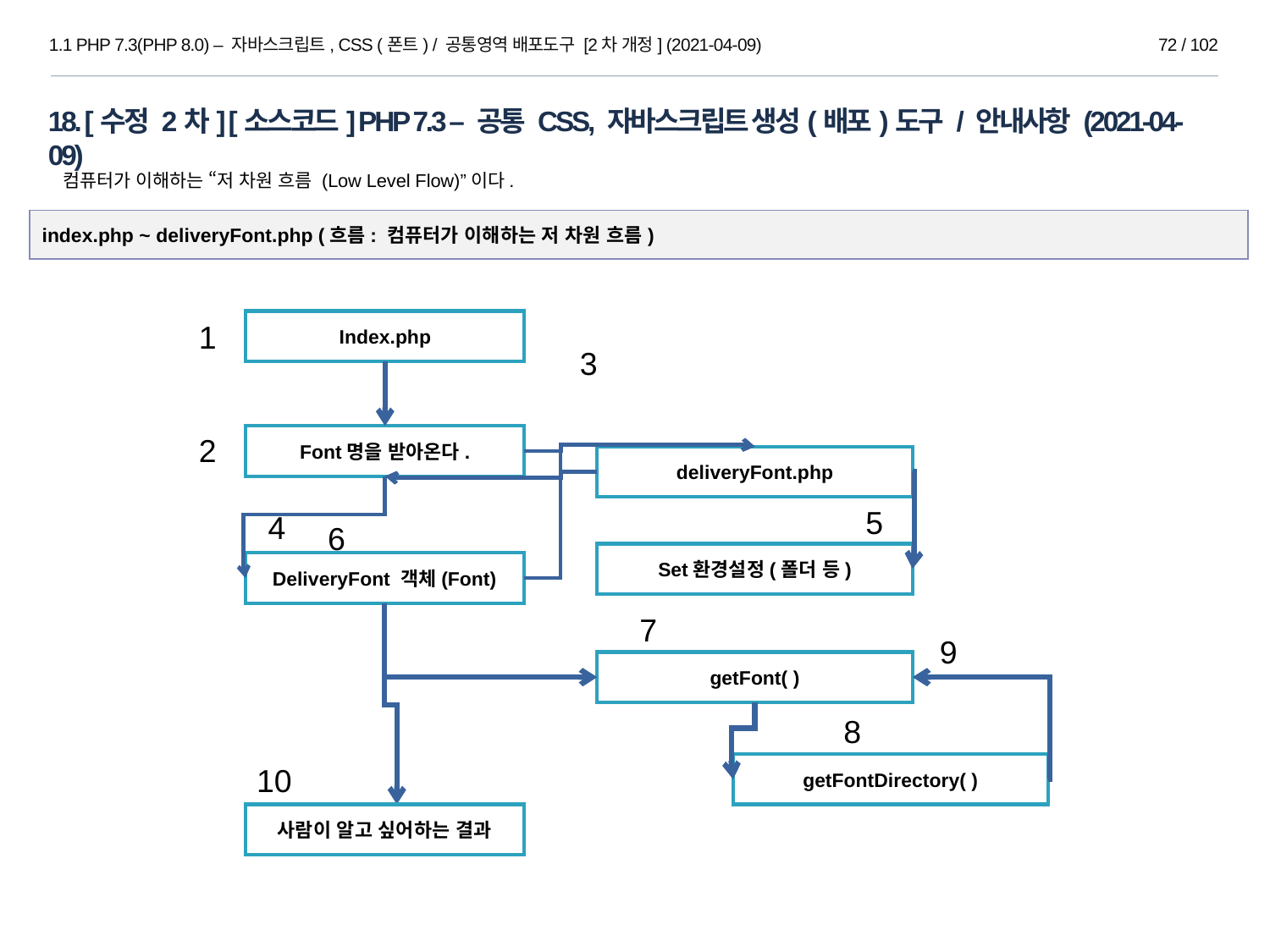

1.1 PHP 7.3(PHP 8.0) – 자바스크립트, CSS (폰트) / 공통영역 배포도구 [2차 개정] (2021-04-09)
72 / 102

18. [수정 2차] [소스코드] PHP 7.3 – 공통 CSS, 자바스크립트 생성(배포)도구 / 안내사항 (2021-04-09)
컴퓨터가 이해하는 “저 차원 흐름 (Low Level Flow)”이다.
index.php ~ deliveryFont.php (흐름: 컴퓨터가 이해하는 저 차원 흐름)
1
Index.php
3
2
Font명을 받아온다.
deliveryFont.php
5
4
6
Set환경설정(폴더 등)
DeliveryFont 객체(Font)
7
9
getFont( )
8
10
getFontDirectory( )
사람이 알고 싶어하는 결과